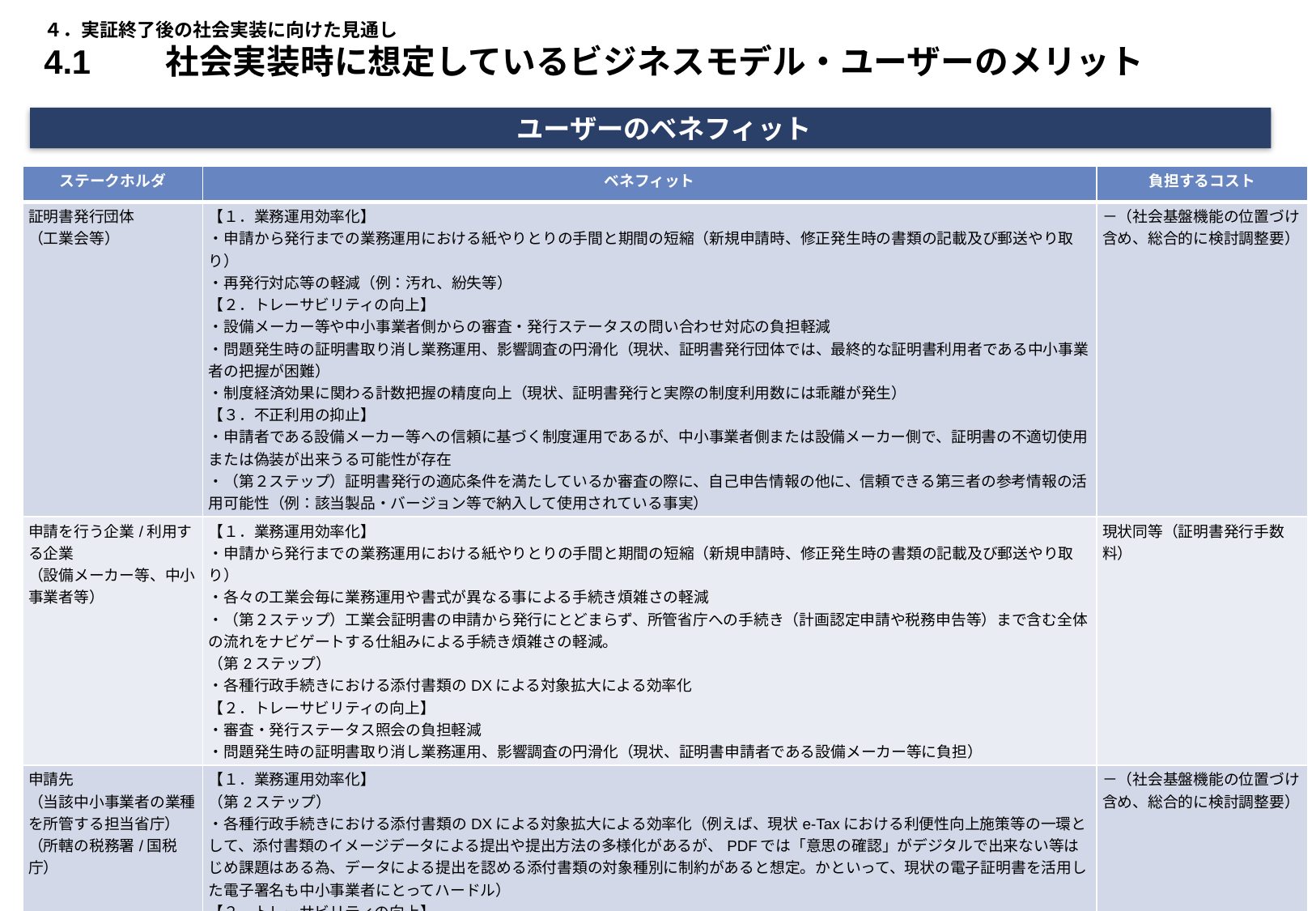

# ４．実証終了後の社会実装に向けた見通し 4.1	社会実装時に想定しているビジネスモデル・ユーザーのメリット
　ユーザーのベネフィット
| ステークホルダ | ベネフィット | 負担するコスト |
| --- | --- | --- |
| 証明書発行団体 （工業会等） | 【１．業務運用効率化】 ・申請から発行までの業務運用における紙やりとりの手間と期間の短縮（新規申請時、修正発生時の書類の記載及び郵送やり取り） ・再発行対応等の軽減（例：汚れ、紛失等） 【２．トレーサビリティの向上】 ・設備メーカー等や中小事業者側からの審査・発行ステータスの問い合わせ対応の負担軽減 ・問題発生時の証明書取り消し業務運用、影響調査の円滑化（現状、証明書発行団体では、最終的な証明書利用者である中小事業者の把握が困難） ・制度経済効果に関わる計数把握の精度向上（現状、証明書発行と実際の制度利用数には乖離が発生） 【３．不正利用の抑止】 ・申請者である設備メーカー等への信頼に基づく制度運用であるが、中小事業者側または設備メーカー側で、証明書の不適切使用または偽装が出来うる可能性が存在 ・（第２ステップ）証明書発行の適応条件を満たしているか審査の際に、自己申告情報の他に、信頼できる第三者の参考情報の活用可能性（例：該当製品・バージョン等で納入して使用されている事実） | －（社会基盤機能の位置づけ含め、総合的に検討調整要） |
| 申請を行う企業/利用する企業 （設備メーカー等、中小事業者等） | 【１．業務運用効率化】 ・申請から発行までの業務運用における紙やりとりの手間と期間の短縮（新規申請時、修正発生時の書類の記載及び郵送やり取り） ・各々の工業会毎に業務運用や書式が異なる事による手続き煩雑さの軽減 ・（第２ステップ）工業会証明書の申請から発行にとどまらず、所管省庁への手続き（計画認定申請や税務申告等）まで含む全体の流れをナビゲートする仕組みによる手続き煩雑さの軽減。 （第2ステップ） ・各種行政手続きにおける添付書類のDXによる対象拡大による効率化 【２．トレーサビリティの向上】 ・審査・発行ステータス照会の負担軽減 ・問題発生時の証明書取り消し業務運用、影響調査の円滑化（現状、証明書申請者である設備メーカー等に負担） | 現状同等（証明書発行手数料） |
| 申請先 （当該中小事業者の業種を所管する担当省庁） （所轄の税務署/国税庁） | 【１．業務運用効率化】 （第2ステップ） ・各種行政手続きにおける添付書類のDXによる対象拡大による効率化（例えば、現状e-Taxにおける利便性向上施策等の一環として、添付書類のイメージデータによる提出や提出方法の多様化があるが、PDFでは「意思の確認」がデジタルで出来ない等はじめ課題はある為、データによる提出を認める添付書類の対象種別に制約があると想定。かといって、現状の電子証明書を活用した電子署名も中小事業者にとってハードル） 【２．トレーサビリティの向上】 ・問題発生時の証明書取り消し業務運用、影響調査の円滑化 【３．不正利用の抑止】 ・発行された証明書の真正性を検証することが容易になる ・（第２ステップ）制度適応条件を満たしているか審査の際に、自己申告情報の他に、信頼できる第三者の参考情報の活用可能性。 【４．将来、政策ツールしてのIdentity Walletの価値可能性】 ・類似手続きへの横展開など契機にした、各事業者へのIdentity　Walletの普及が、中小事業者の活性化施策等の環境整備にもつながる可能性。 当該事業者の信頼性に関わる「信頼できる第三者による確認済情報」を、当該事業者がIdentity Wallet上に自ら保持しデータ連携・公開し、信用力の証明による新規取引拡大や金融包摂に寄与する姿を想定する。 | －（社会基盤機能の位置づけ含め、総合的に検討調整要） |